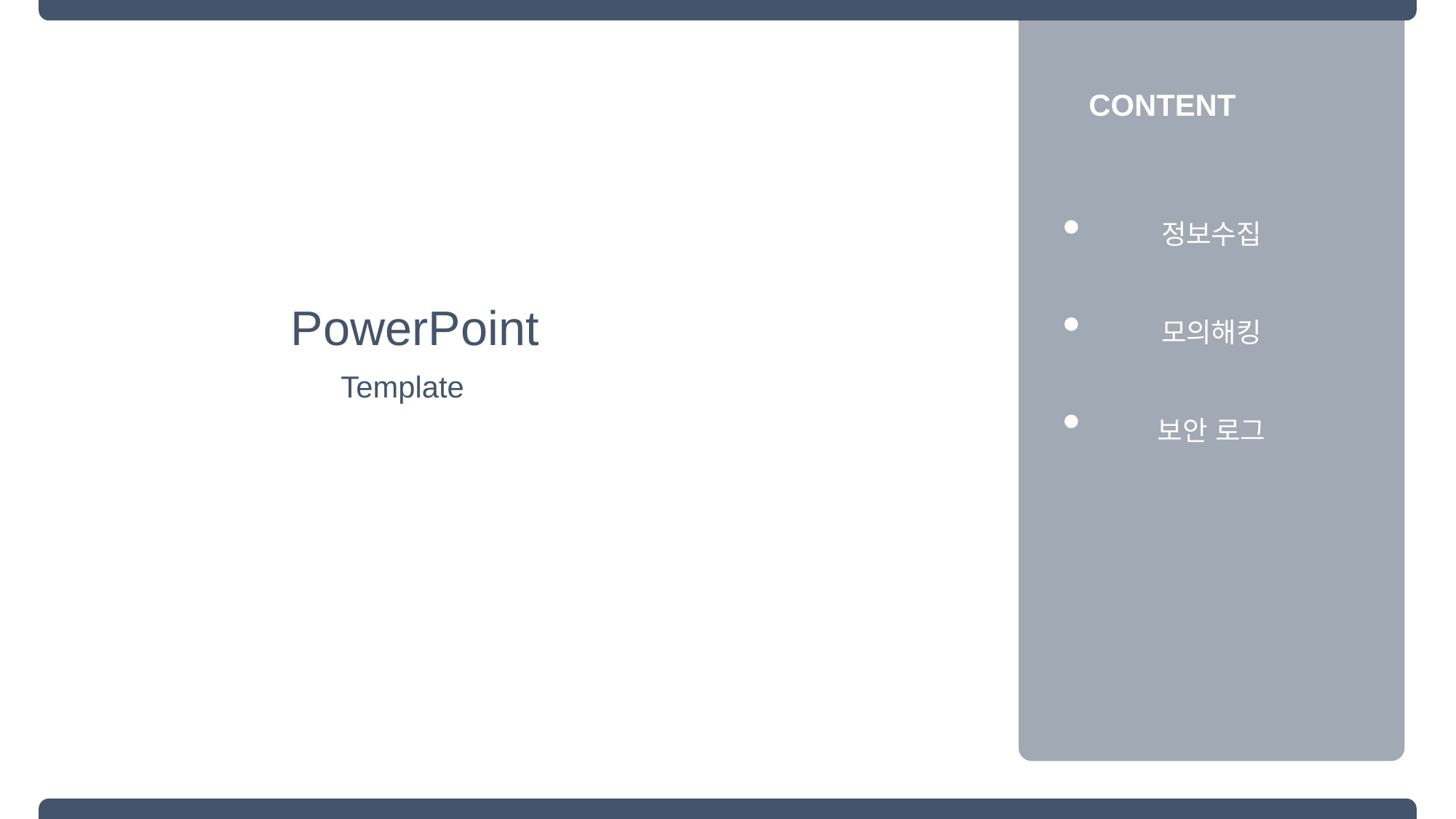

정보수집

모의해킹

보안 로그

CONTENT

PowerPoint

Template